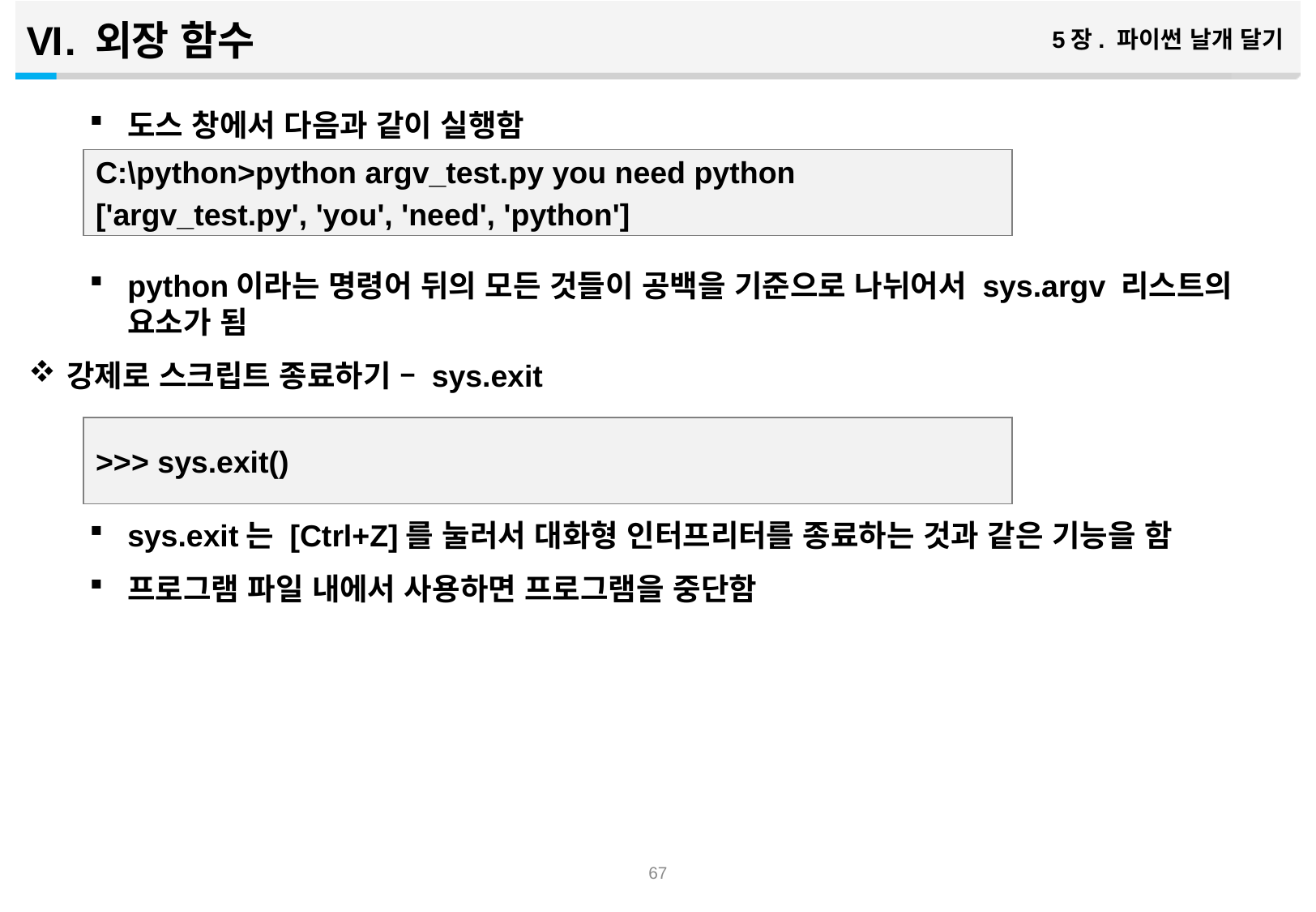

외장 함수
5장. 파이썬 날개 달기
도스 창에서 다음과 같이 실행함

python이라는 명령어 뒤의 모든 것들이 공백을 기준으로 나뉘어서 sys.argv 리스트의 요소가 됨
강제로 스크립트 종료하기 – sys.exit

sys.exit는 [Ctrl+Z]를 눌러서 대화형 인터프리터를 종료하는 것과 같은 기능을 함
프로그램 파일 내에서 사용하면 프로그램을 중단함

C:\python>python argv_test.py you need python
['argv_test.py', 'you', 'need', 'python']
>>> sys.exit()
67